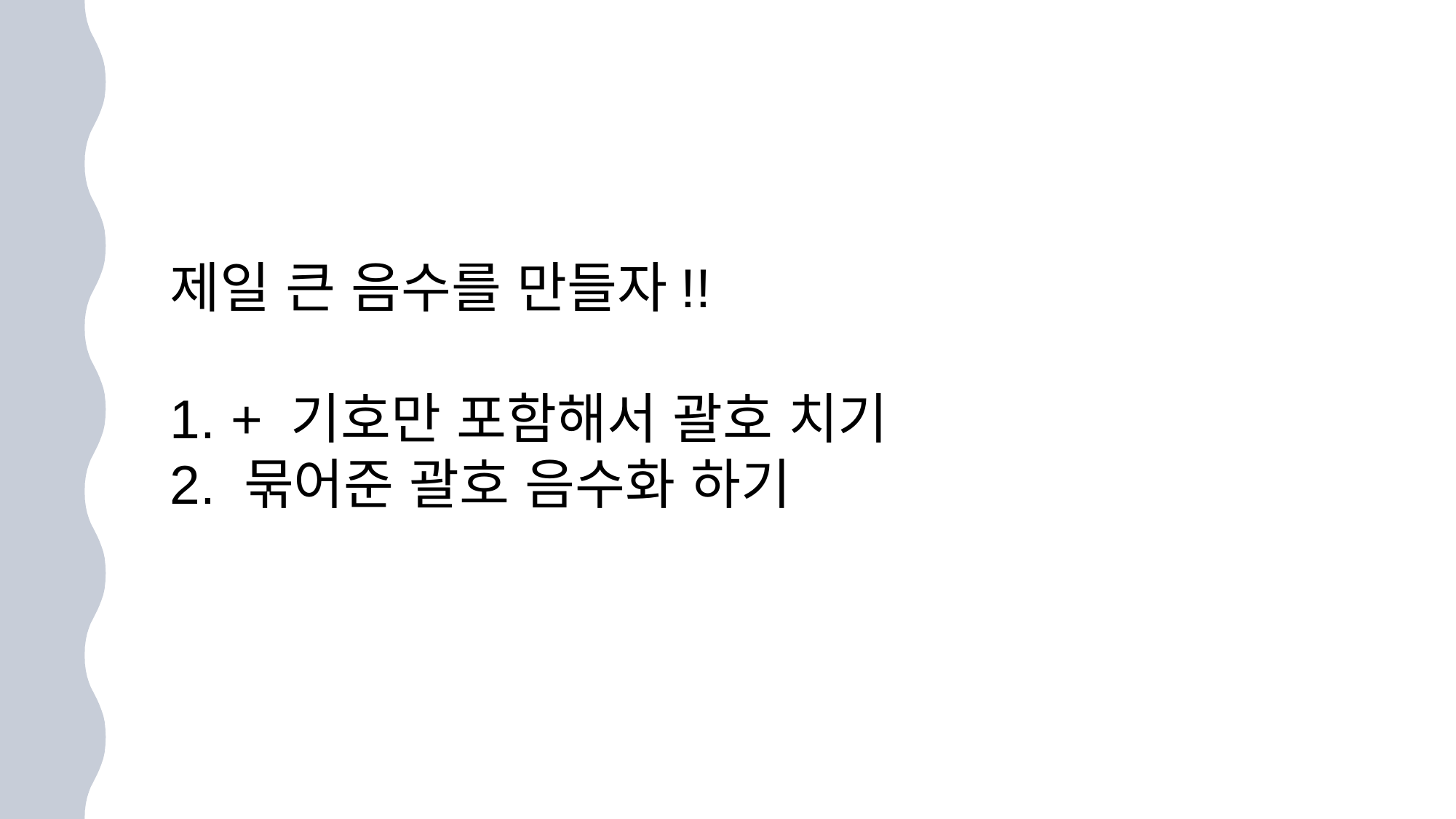

제일 큰 음수를 만들자!!

1. + 기호만 포함해서 괄호 치기
2. 묶어준 괄호 음수화 하기